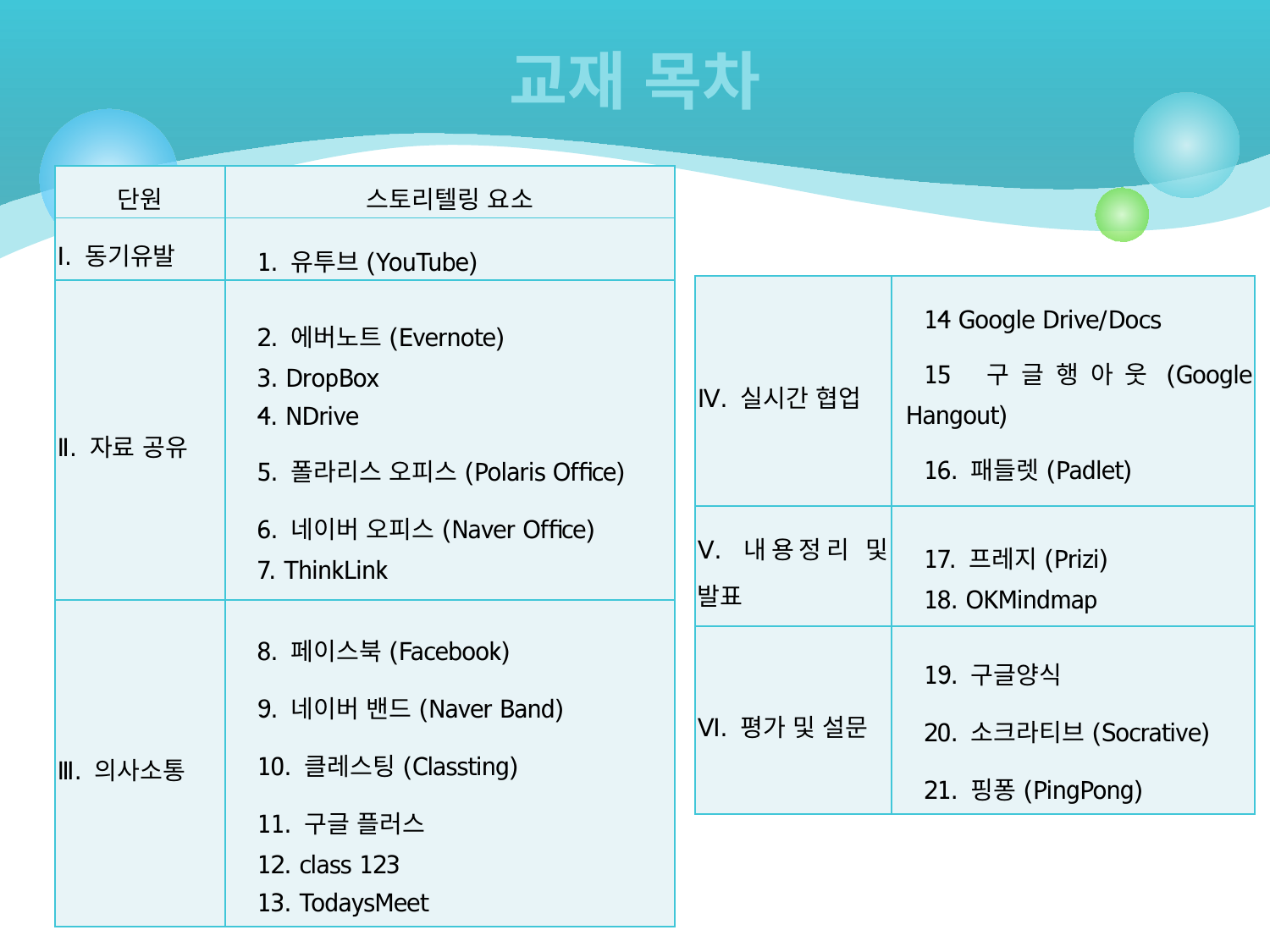

# 교재 목차
| 단원 | 스토리텔링 요소 |
| --- | --- |
| Ⅰ. 동기유발 | 1. 유투브(YouTube) |
| Ⅱ. 자료 공유 | 2. 에버노트(Evernote) 3. DropBox 4. NDrive 5. 폴라리스 오피스(Polaris Office) 6. 네이버 오피스(Naver Office) 7. ThinkLink |
| Ⅲ. 의사소통 | 8. 페이스북(Facebook) 9. 네이버 밴드(Naver Band) 10. 클레스팅(Classting) 11. 구글 플러스 12. class 123 13. TodaysMeet |
| Ⅳ. 실시간 협업 | 14 Google Drive/Docs 15 구글행아웃(Google Hangout) 16. 패들렛(Padlet) |
| --- | --- |
| Ⅴ. 내용정리 및 발표 | 17. 프레지(Prizi) 18. OKMindmap |
| Ⅵ. 평가 및 설문 | 19. 구글양식 20. 소크라티브(Socrative) 21. 핑퐁(PingPong) |